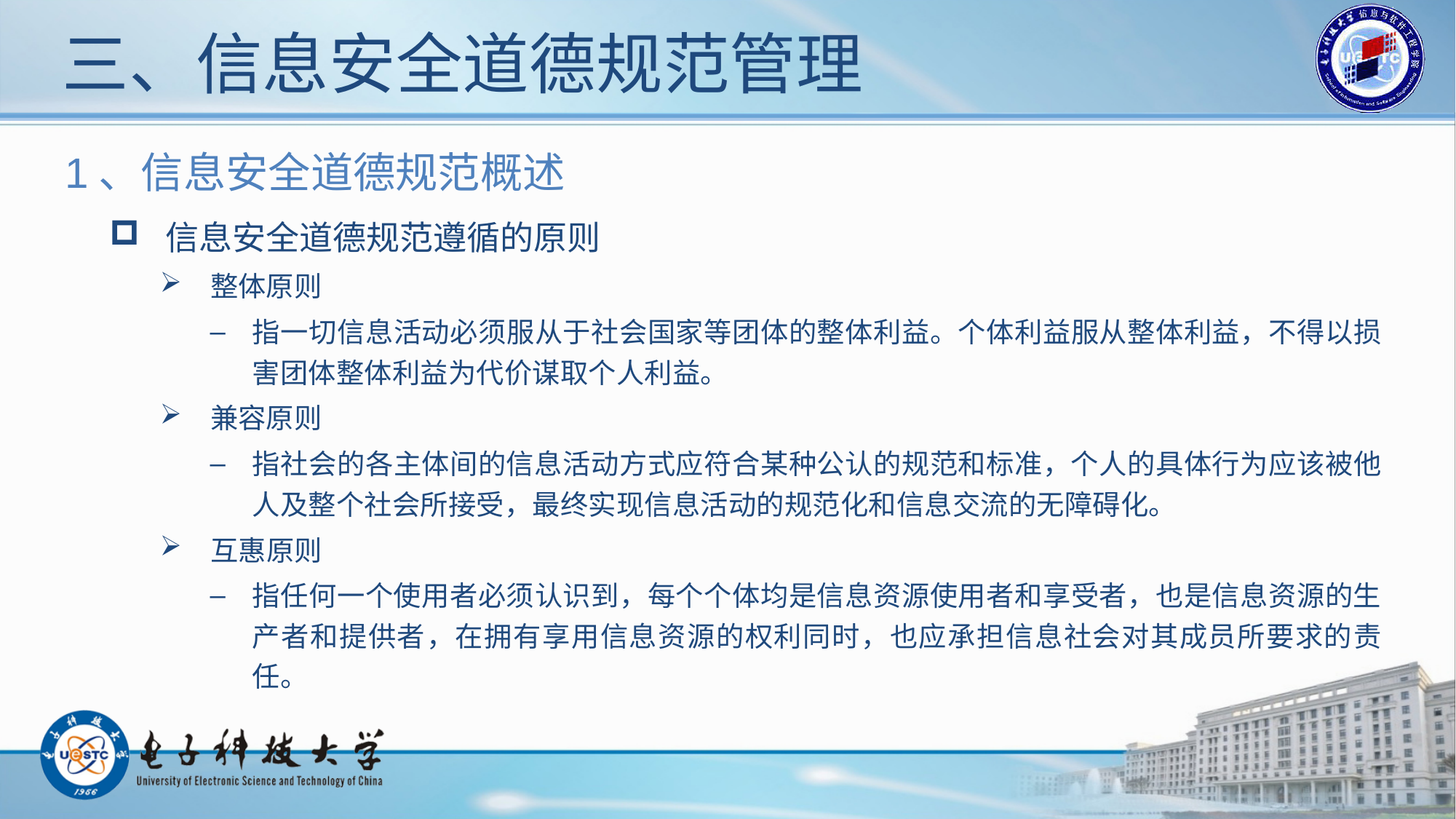

# 三、信息安全道德规范管理
1、信息安全道德规范概述
 信息安全道德规范遵循的原则
 整体原则
指一切信息活动必须服从于社会国家等团体的整体利益。个体利益服从整体利益，不得以损害团体整体利益为代价谋取个人利益。
 兼容原则
指社会的各主体间的信息活动方式应符合某种公认的规范和标准，个人的具体行为应该被他人及整个社会所接受，最终实现信息活动的规范化和信息交流的无障碍化。
 互惠原则
指任何一个使用者必须认识到，每个个体均是信息资源使用者和享受者，也是信息资源的生产者和提供者，在拥有享用信息资源的权利同时，也应承担信息社会对其成员所要求的责任。